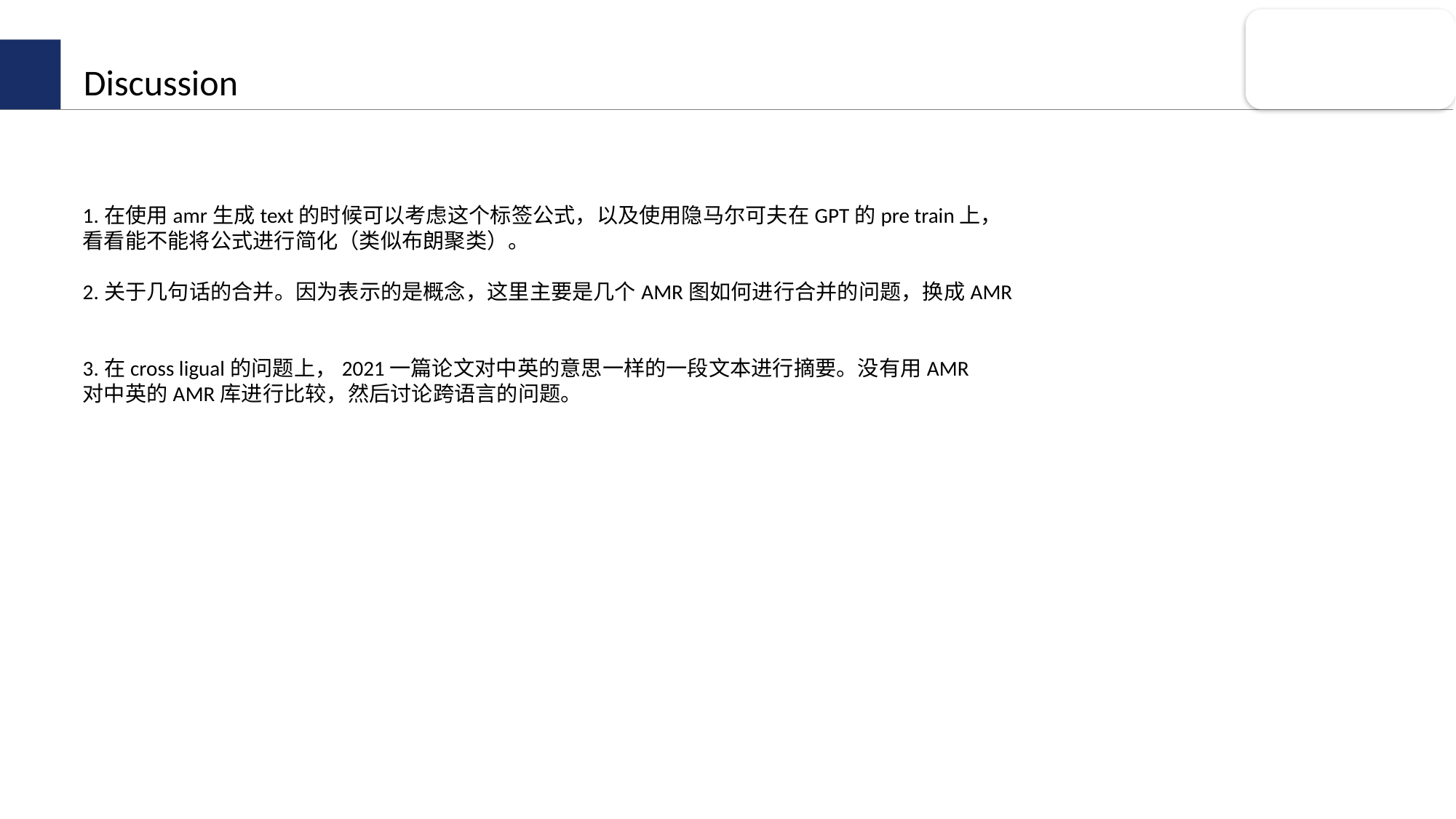

Discussion
1.在使用amr生成text的时候可以考虑这个标签公式，以及使用隐马尔可夫在GPT的pre train上，看看能不能将公式进行简化（类似布朗聚类）。

2.关于几句话的合并。因为表示的是概念，这里主要是几个AMR图如何进行合并的问题，换成AMR

3.在cross ligual的问题上，2021一篇论文对中英的意思一样的一段文本进行摘要。没有用AMR
对中英的AMR库进行比较，然后讨论跨语言的问题。

10